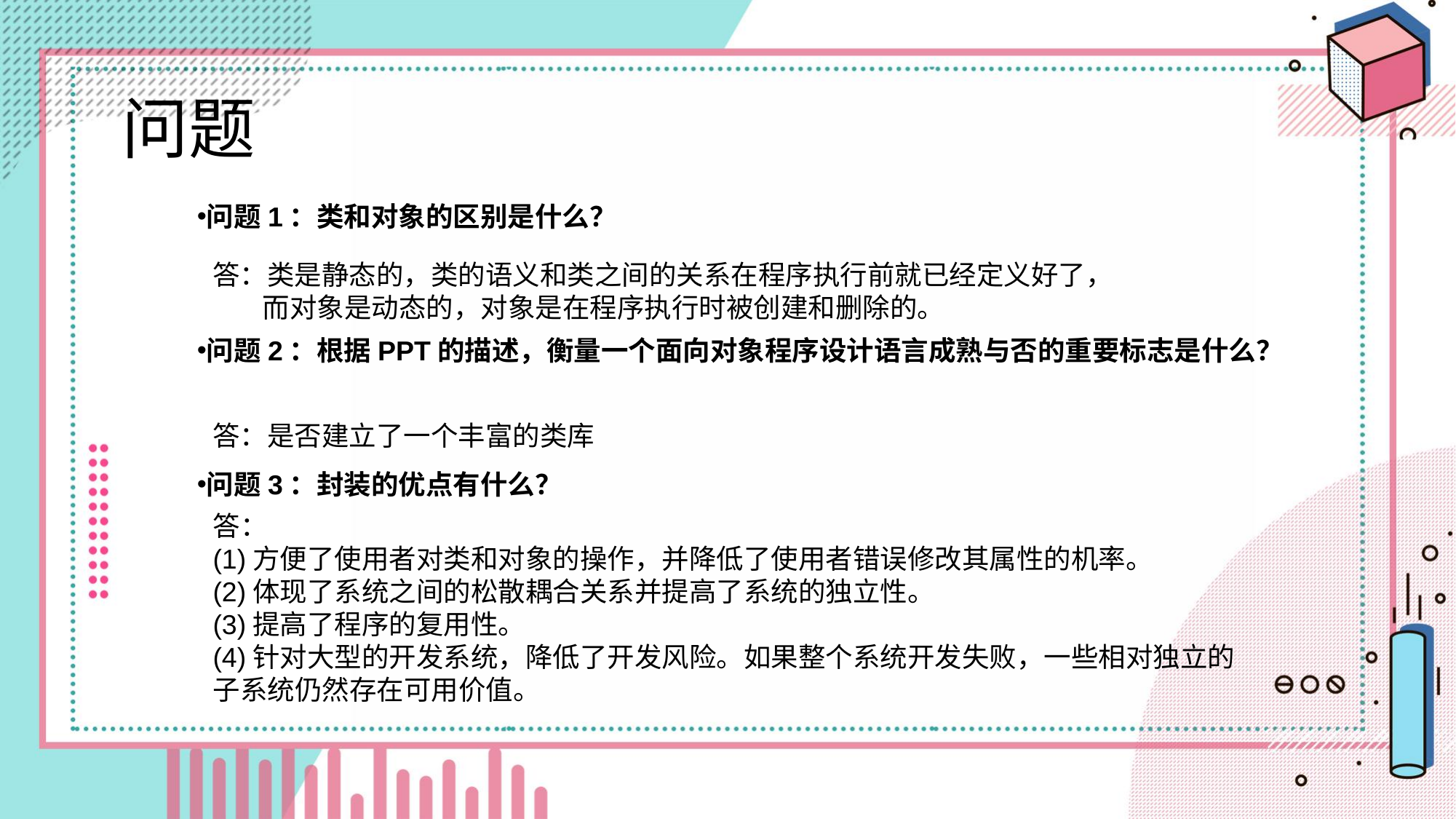

# 问题
问题1：类和对象的区别是什么？

问题2：根据PPT的描述，衡量一个面向对象程序设计语言成熟与否的重要标志是什么？

问题3：封装的优点有什么？

答：类是静态的，类的语义和类之间的关系在程序执行前就已经定义好了，
       而对象是动态的，对象是在程序执行时被创建和删除的。
答：是否建立了一个丰富的类库
答：
(1)方便了使用者对类和对象的操作，并降低了使用者错误修改其属性的机率。
(2)体现了系统之间的松散耦合关系并提高了系统的独立性。
(3)提高了程序的复用性。
(4)针对大型的开发系统，降低了开发风险。如果整个系统开发失败，一些相对独立的
子系统仍然存在可用价值。